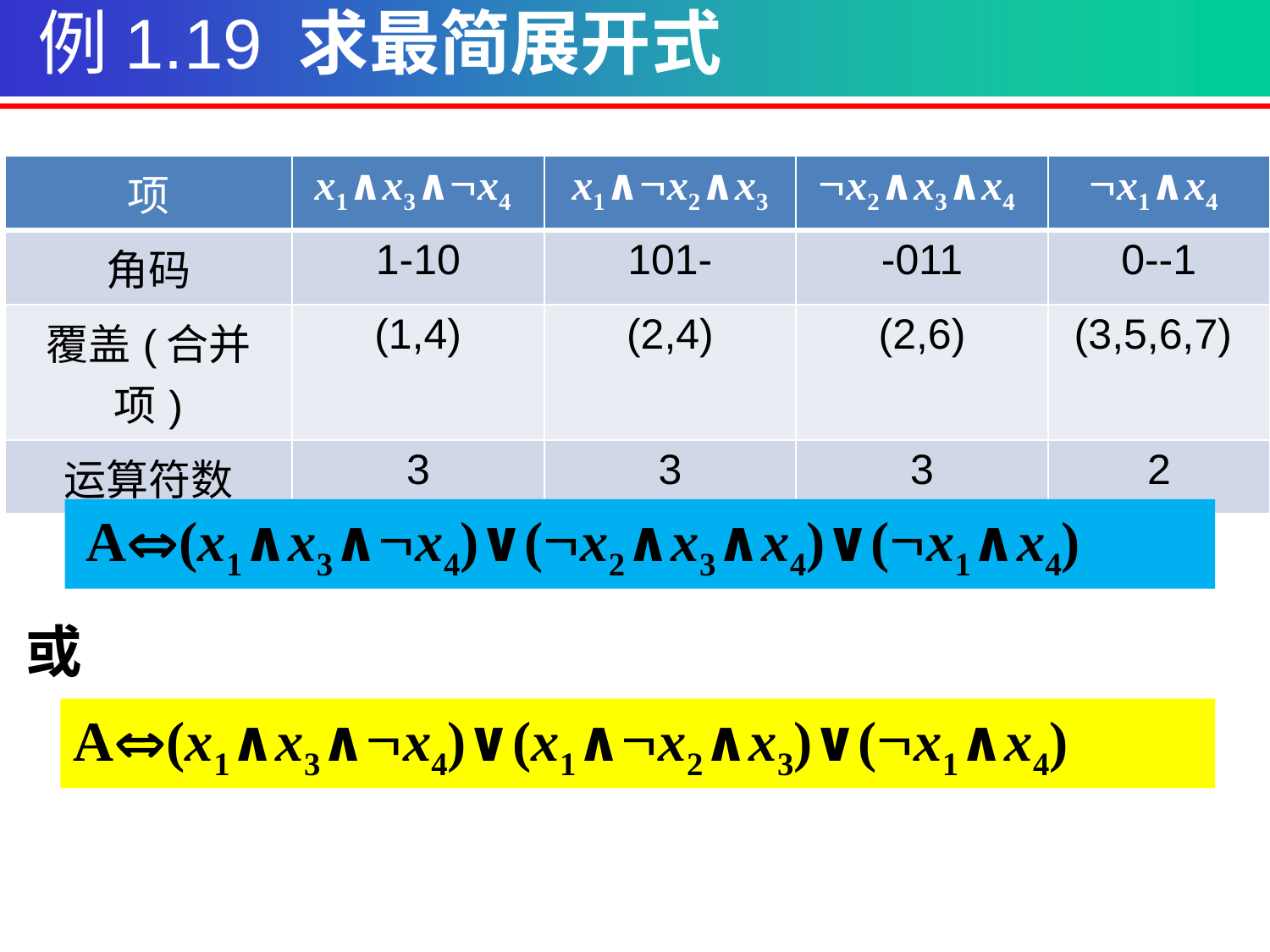

例1.19 求最简展开式
| 项 | x1∧x3∧¬x4 | x1∧¬x2∧x3 | ¬x2∧x3∧x4 | ¬x1∧x4 |
| --- | --- | --- | --- | --- |
| 角码 | 1-10 | 101- | -011 | 0--1 |
| 覆盖(合并项) | (1,4) | (2,4) | (2,6) | (3,5,6,7) |
| 运算符数 | 3 | 3 | 3 | 2 |
 A⇔(x1∧x3∧¬x4)∨(¬x2∧x3∧x4)∨(¬x1∧x4)
或
A⇔(x1∧x3∧¬x4)∨(x1∧¬x2∧x3)∨(¬x1∧x4)